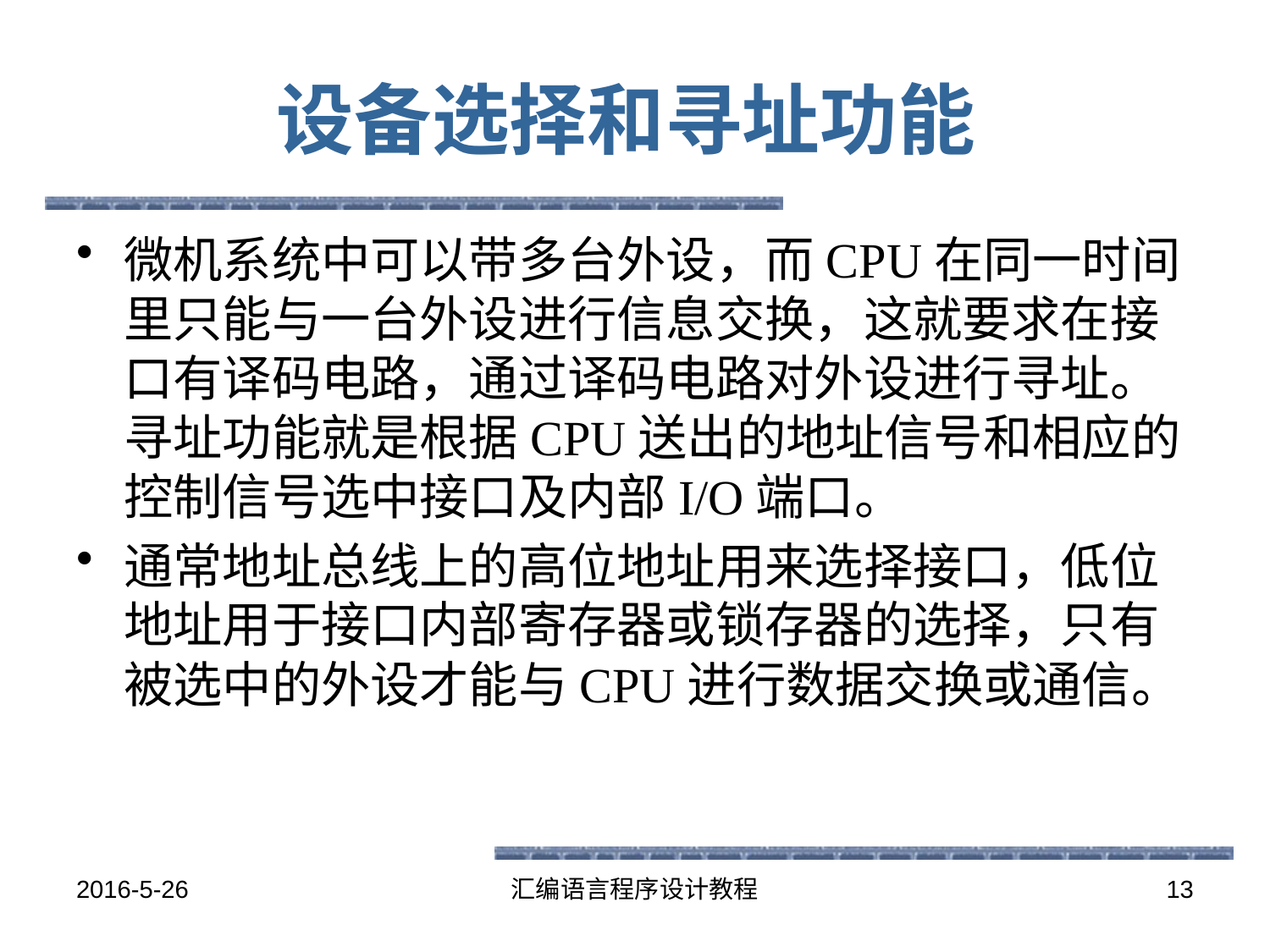

# 设备选择和寻址功能
微机系统中可以带多台外设，而CPU在同一时间里只能与一台外设进行信息交换，这就要求在接口有译码电路，通过译码电路对外设进行寻址。寻址功能就是根据CPU送出的地址信号和相应的控制信号选中接口及内部I/O端口。
通常地址总线上的高位地址用来选择接口，低位地址用于接口内部寄存器或锁存器的选择，只有被选中的外设才能与CPU进行数据交换或通信。
2016-5-26
汇编语言程序设计教程
13